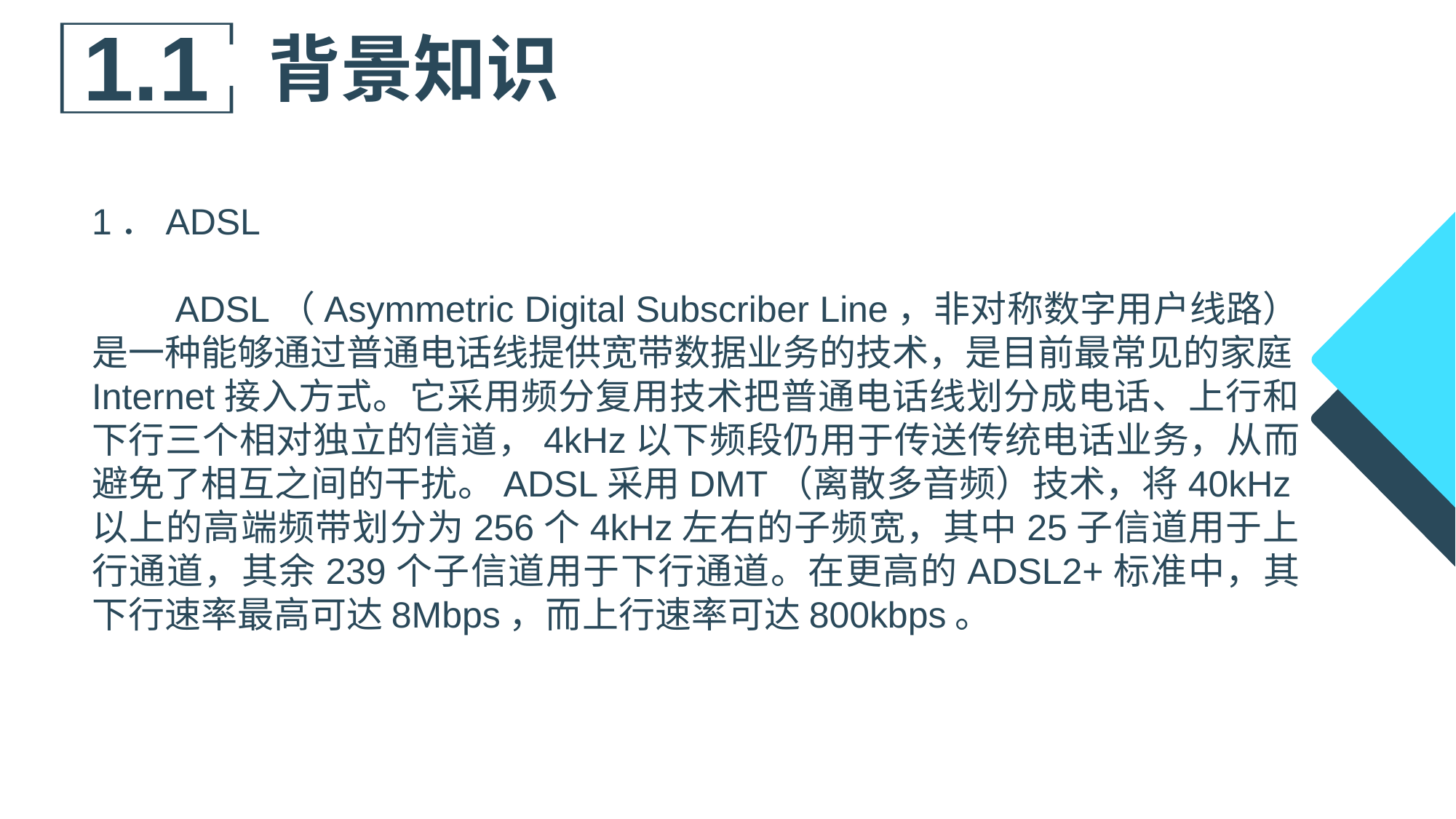

1.1

背景知识
1．ADSL

        ADSL（Asymmetric Digital Subscriber Line，非对称数字用户线路）是一种能够通过普通电话线提供宽带数据业务的技术，是目前最常见的家庭Internet接入方式。它采用频分复用技术把普通电话线划分成电话、上行和下行三个相对独立的信道，4kHz以下频段仍用于传送传统电话业务，从而避免了相互之间的干扰。ADSL采用DMT（离散多音频）技术，将40kHz以上的高端频带划分为256个4kHz左右的子频宽，其中25子信道用于上行通道，其余239个子信道用于下行通道。在更高的ADSL2+标准中，其下行速率最高可达8Mbps，而上行速率可达800kbps。